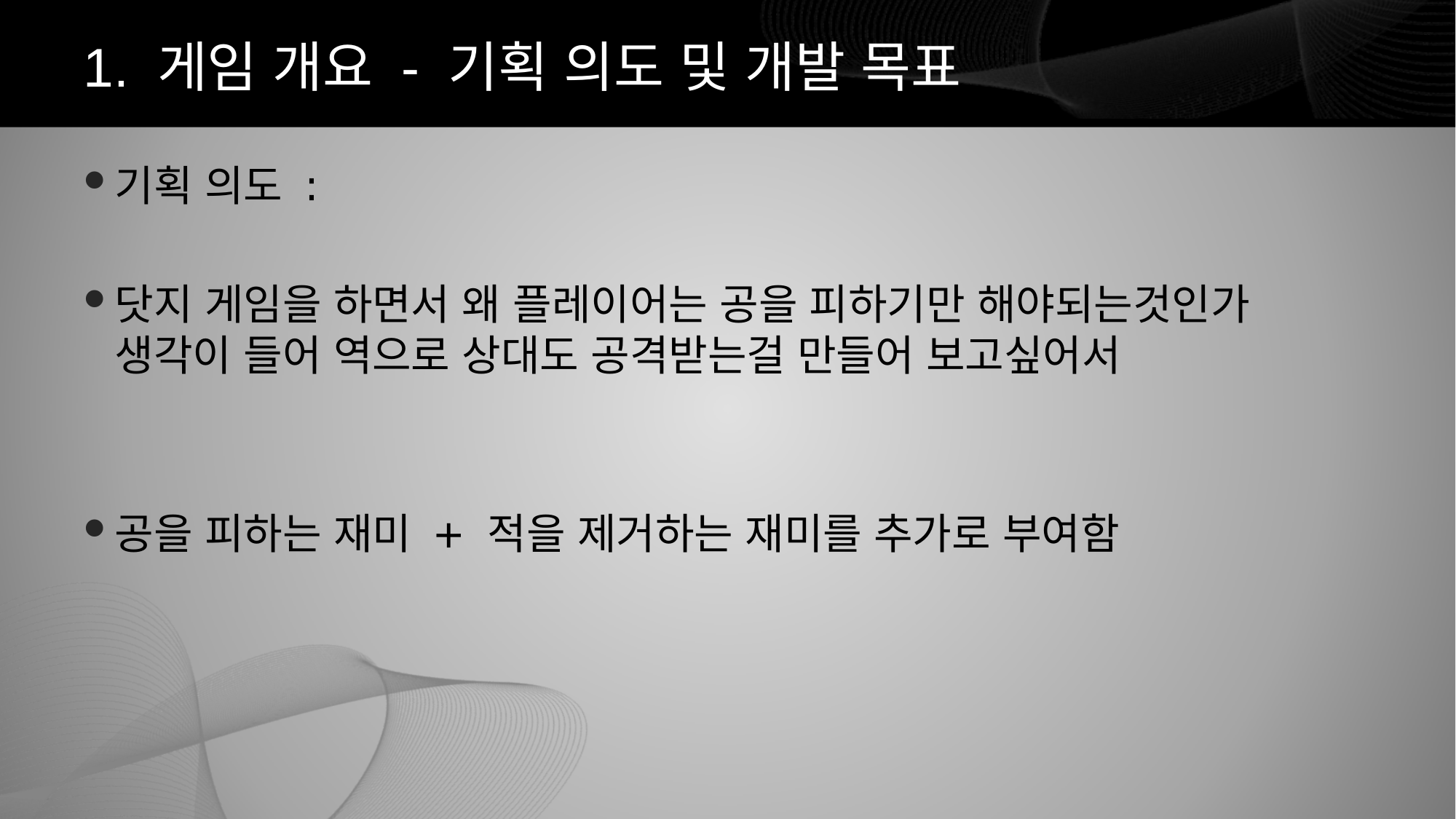

# 1. 게임 개요 - 기획 의도 및 개발 목표
기획 의도 :

닷지 게임을 하면서 왜 플레이어는 공을 피하기만 해야되는것인가 생각이 들어 역으로 상대도 공격받는걸 만들어 보고싶어서

공을 피하는 재미 + 적을 제거하는 재미를 추가로 부여함